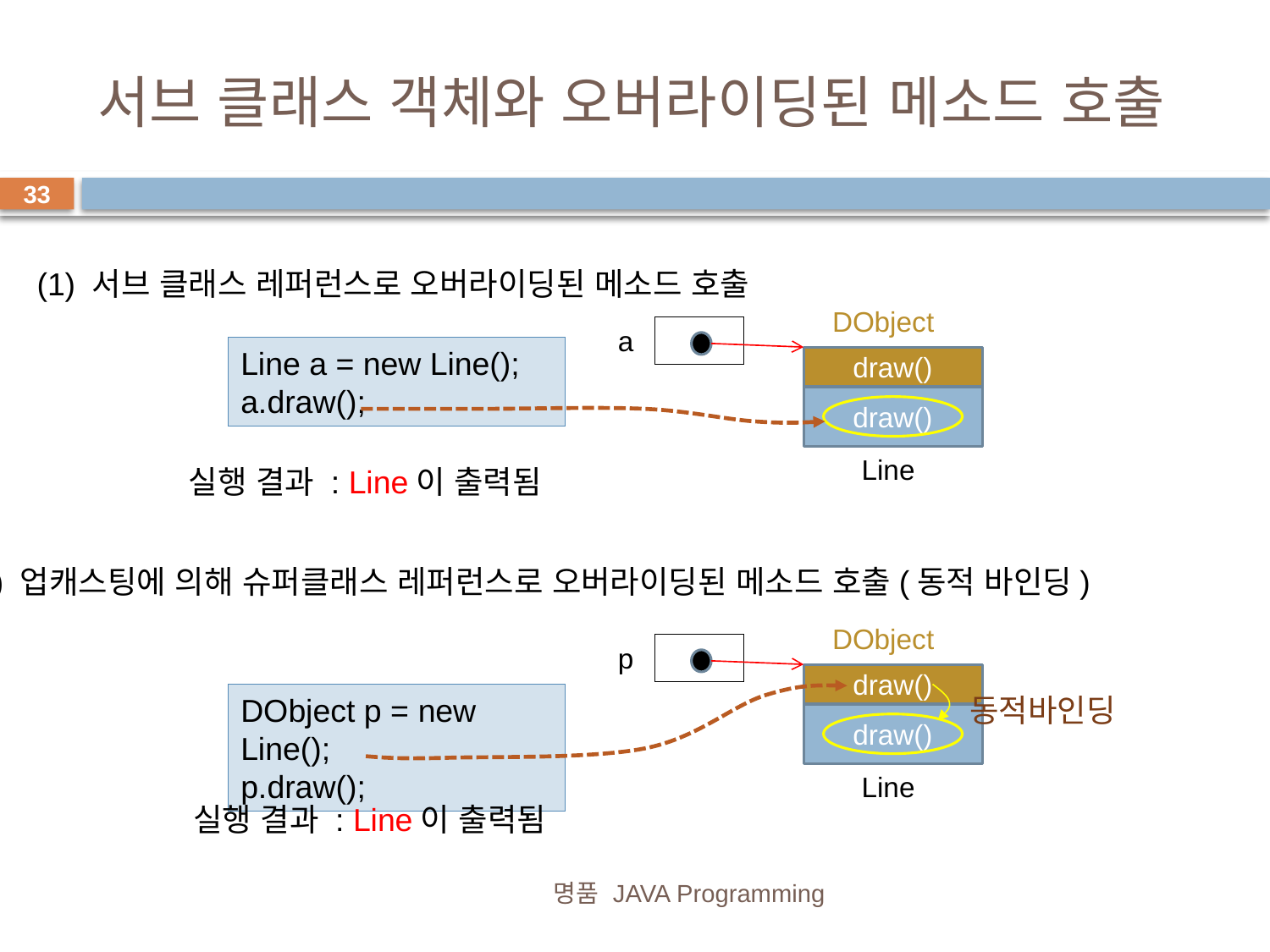

# 서브 클래스 객체와 오버라이딩된 메소드 호출
33
(1) 서브 클래스 레퍼런스로 오버라이딩된 메소드 호출
DObject
a

Line a = new Line();
a.draw();
draw()
draw()

Line
실행 결과 : Line이 출력됨
(2) 업캐스팅에 의해 슈퍼클래스 레퍼런스로 오버라이딩된 메소드 호출(동적 바인딩)
DObject
p

draw()
DObject p = new Line();
p.draw();

동적바인딩

draw()

Line
실행 결과 : Line이 출력됨
명품 JAVA Programming